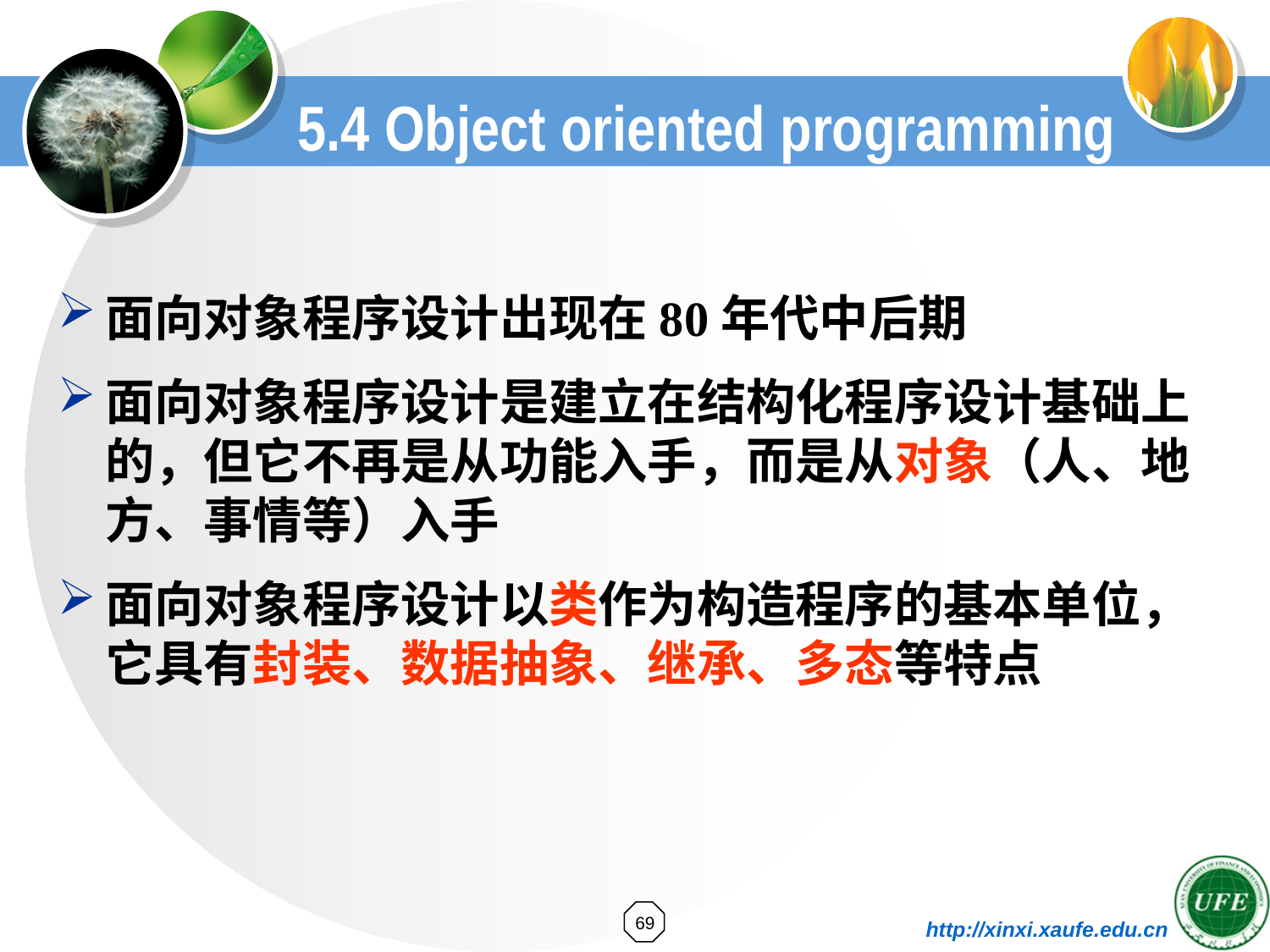

5.4 Object oriented programming
面向对象程序设计出现在80年代中后期
面向对象程序设计是建立在结构化程序设计基础上的，但它不再是从功能入手，而是从对象（人、地方、事情等）入手
面向对象程序设计以类作为构造程序的基本单位，它具有封装、数据抽象、继承、多态等特点
69
http://xinxi.xaufe.edu.cn